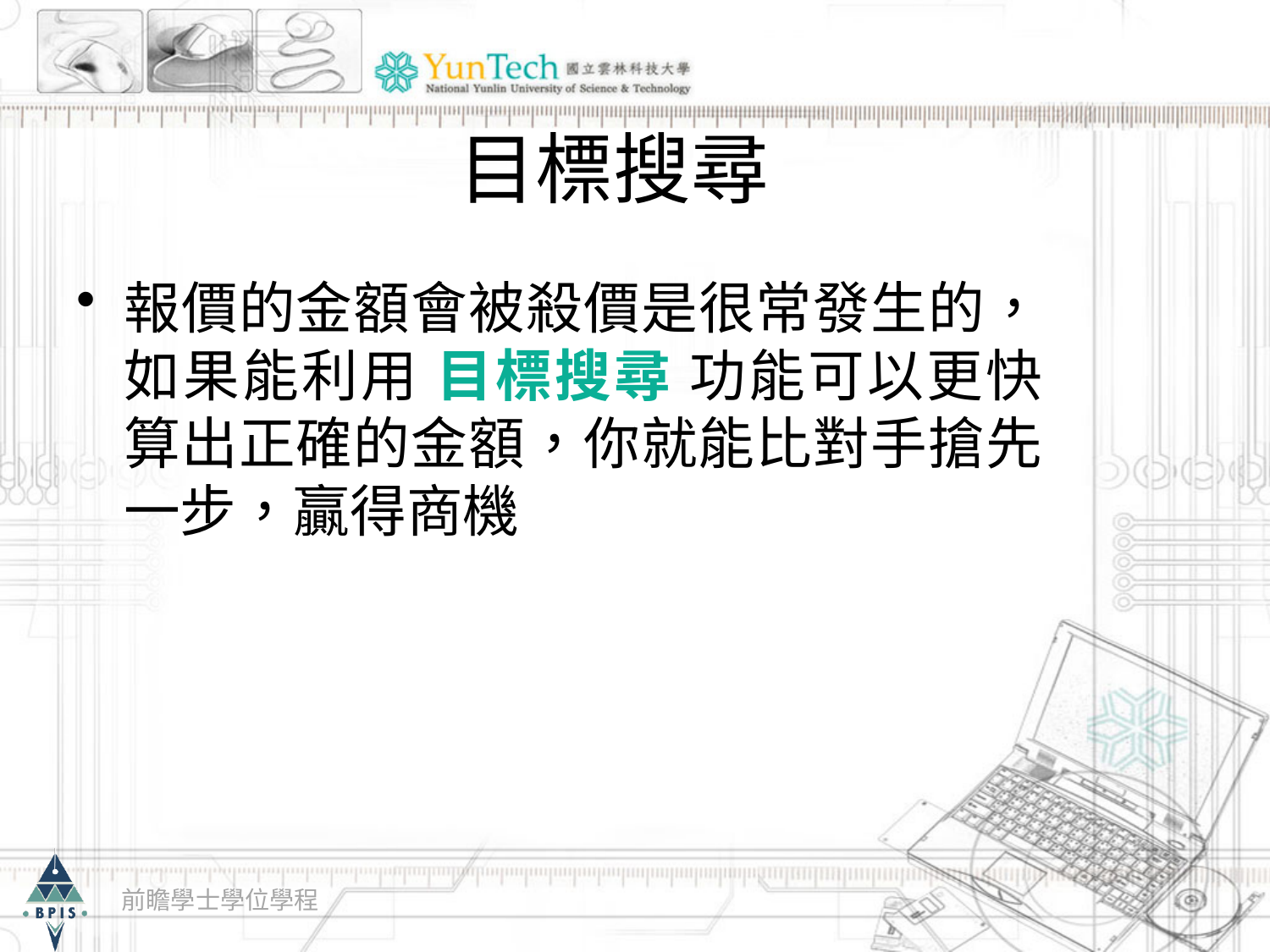

# 目標搜尋
報價的金額會被殺價是很常發生的，如果能利用 目標搜尋 功能可以更快算出正確的金額，你就能比對手搶先一步，贏得商機